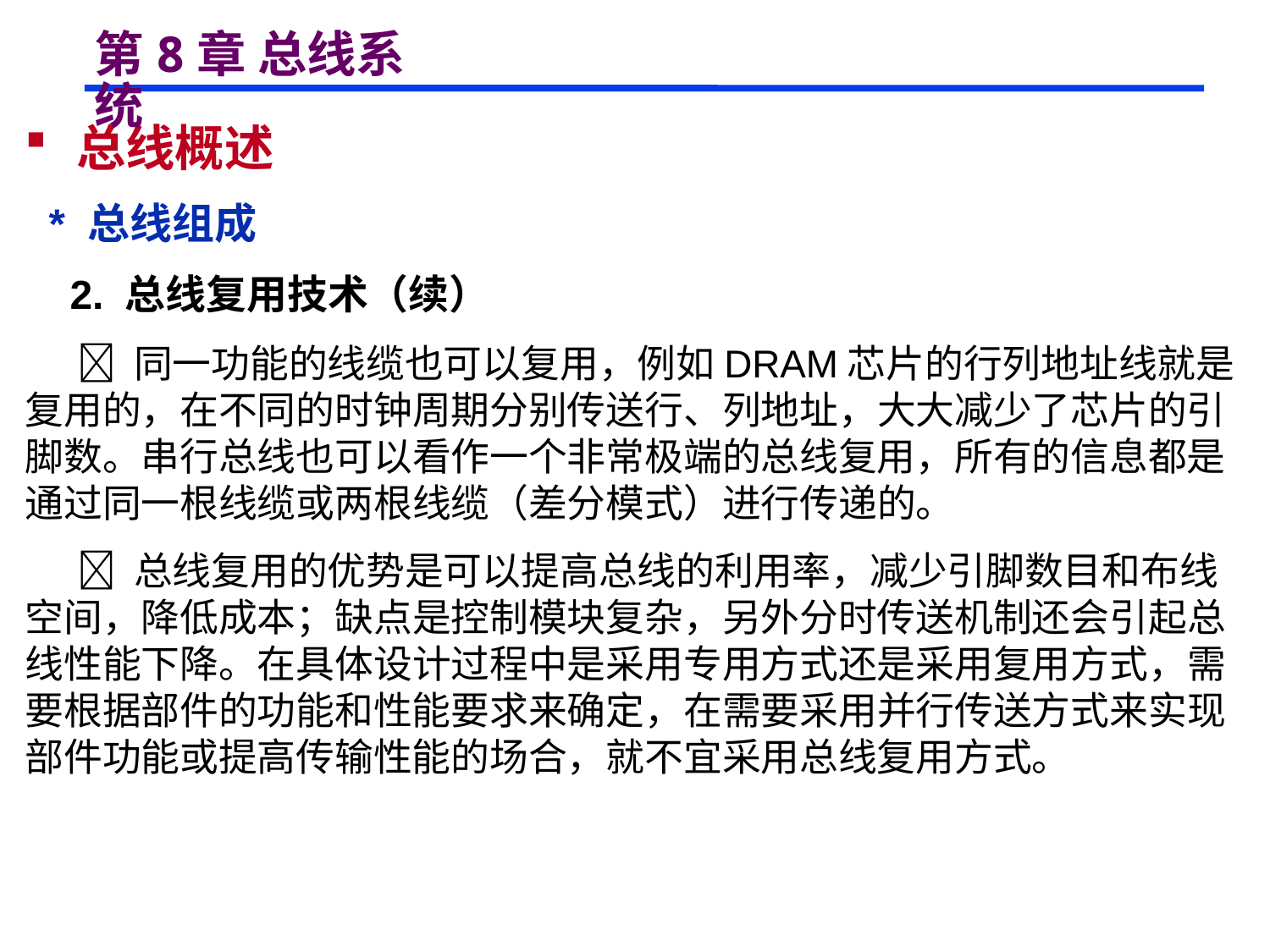

# 第8章 总线系统
 总线概述
  * 总线组成
    2. 总线复用技术（续）
      • 同一功能的线缆也可以复用，例如DRAM芯片的行列地址线就是复用的，在不同的时钟周期分别传送行、列地址，大大减少了芯片的引脚数。串行总线也可以看作一个非常极端的总线复用，所有的信息都是通过同一根线缆或两根线缆（差分模式）进行传递的。
      • 总线复用的优势是可以提高总线的利用率，减少引脚数目和布线空间，降低成本；缺点是控制模块复杂，另外分时传送机制还会引起总线性能下降。在具体设计过程中是采用专用方式还是采用复用方式，需要根据部件的功能和性能要求来确定，在需要采用并行传送方式来实现部件功能或提高传输性能的场合，就不宜采用总线复用方式。